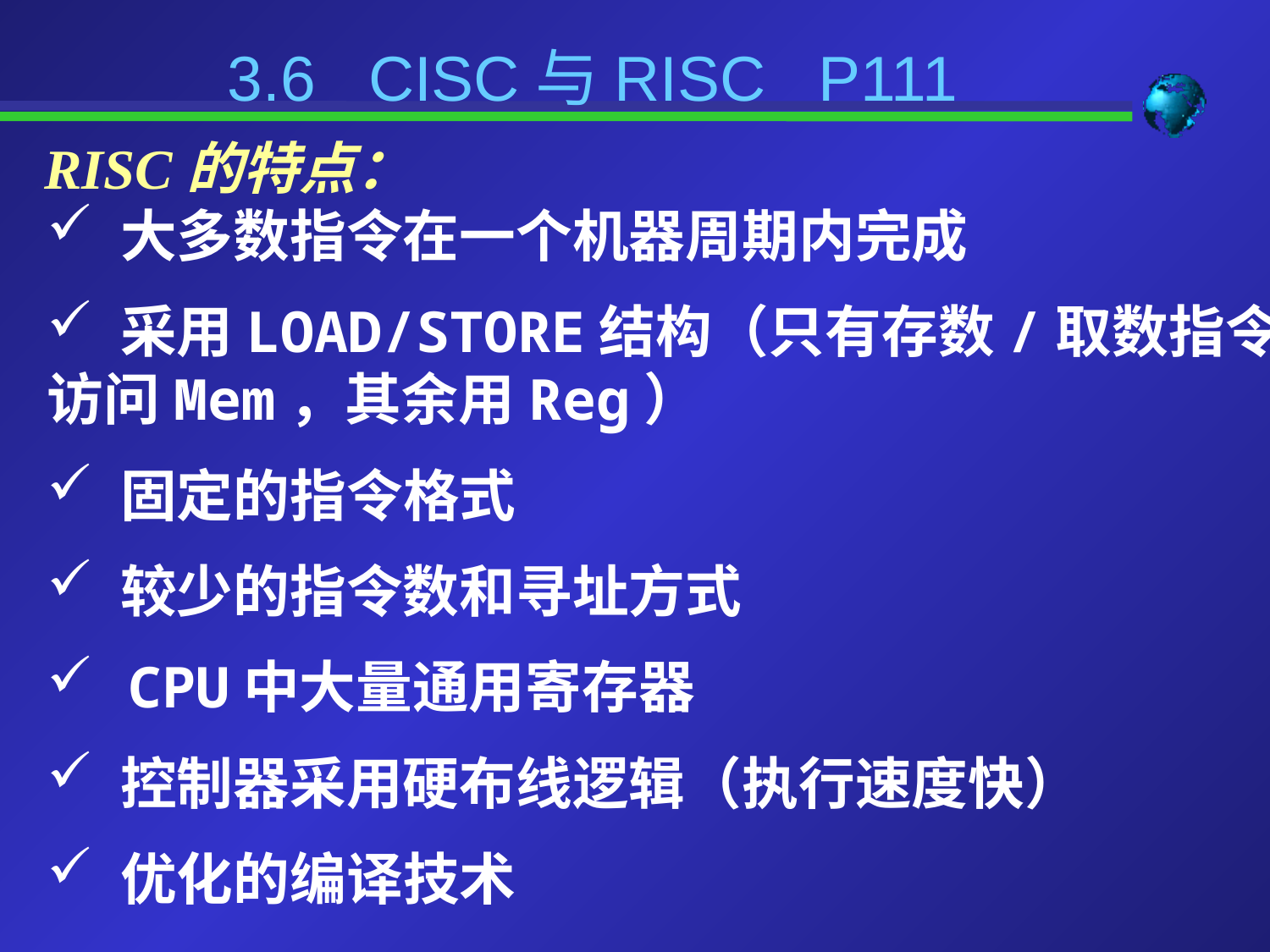

3.6   CISC与RISC   P111
RISC的特点：
 大多数指令在一个机器周期内完成
 采用LOAD/STORE结构（只有存数/取数指令访问Mem，其余用Reg）
 固定的指令格式
 较少的指令数和寻址方式
 CPU中大量通用寄存器
 控制器采用硬布线逻辑（执行速度快）
 优化的编译技术
92